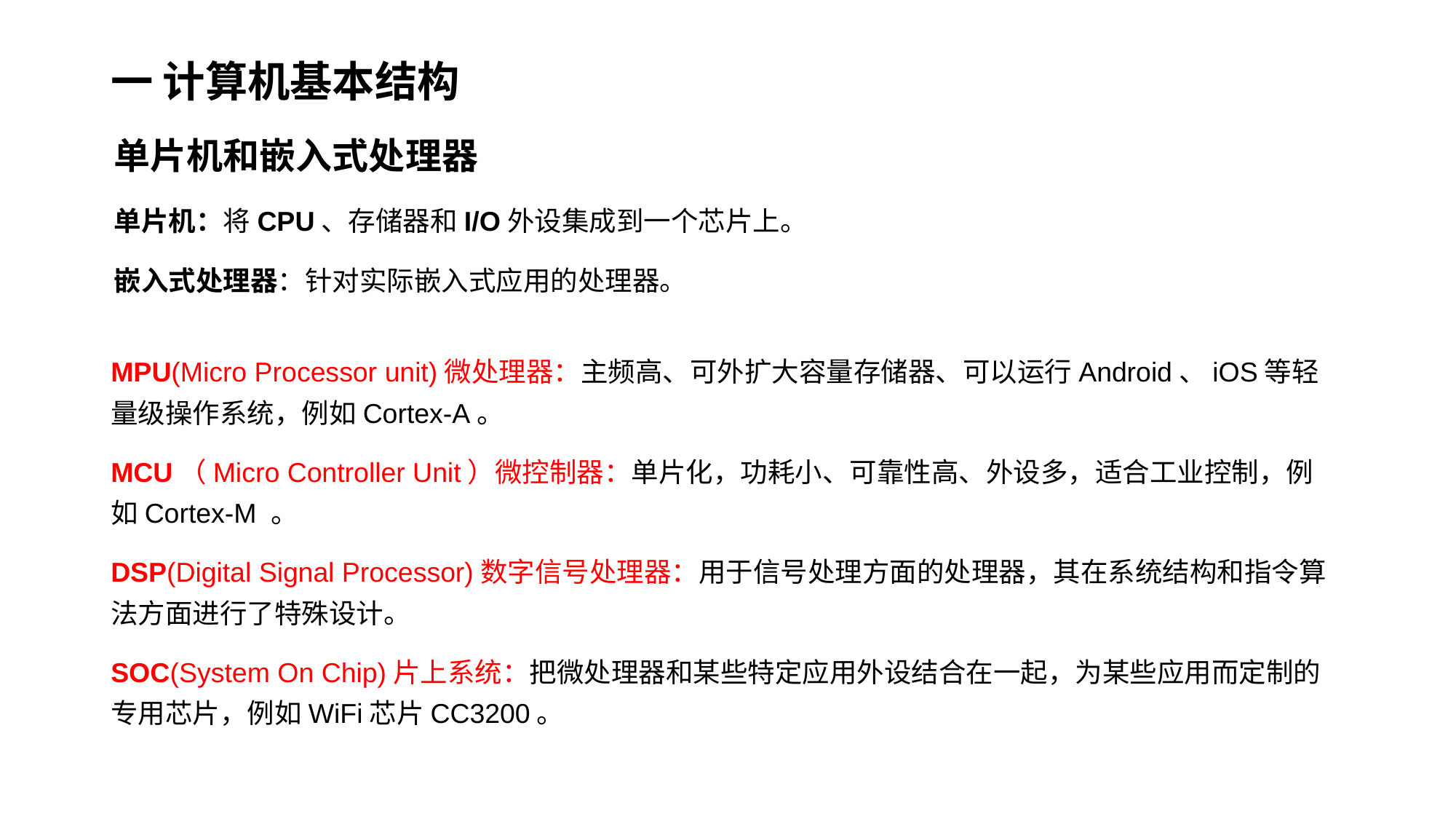

# 一 计算机基本结构
单片机和嵌入式处理器
单片机：将CPU、存储器和I/O外设集成到一个芯片上。
嵌入式处理器：针对实际嵌入式应用的处理器。

MPU(Micro Processor unit)微处理器：主频高、可外扩大容量存储器、可以运行Android、iOS等轻量级操作系统，例如Cortex-A。
MCU（Micro Controller Unit）微控制器：单片化，功耗小、可靠性高、外设多，适合工业控制，例如Cortex-M 。
DSP(Digital Signal Processor)数字信号处理器：用于信号处理方面的处理器，其在系统结构和指令算法方面进行了特殊设计。
SOC(System On Chip)片上系统：把微处理器和某些特定应用外设结合在一起，为某些应用而定制的专用芯片，例如WiFi芯片CC3200。